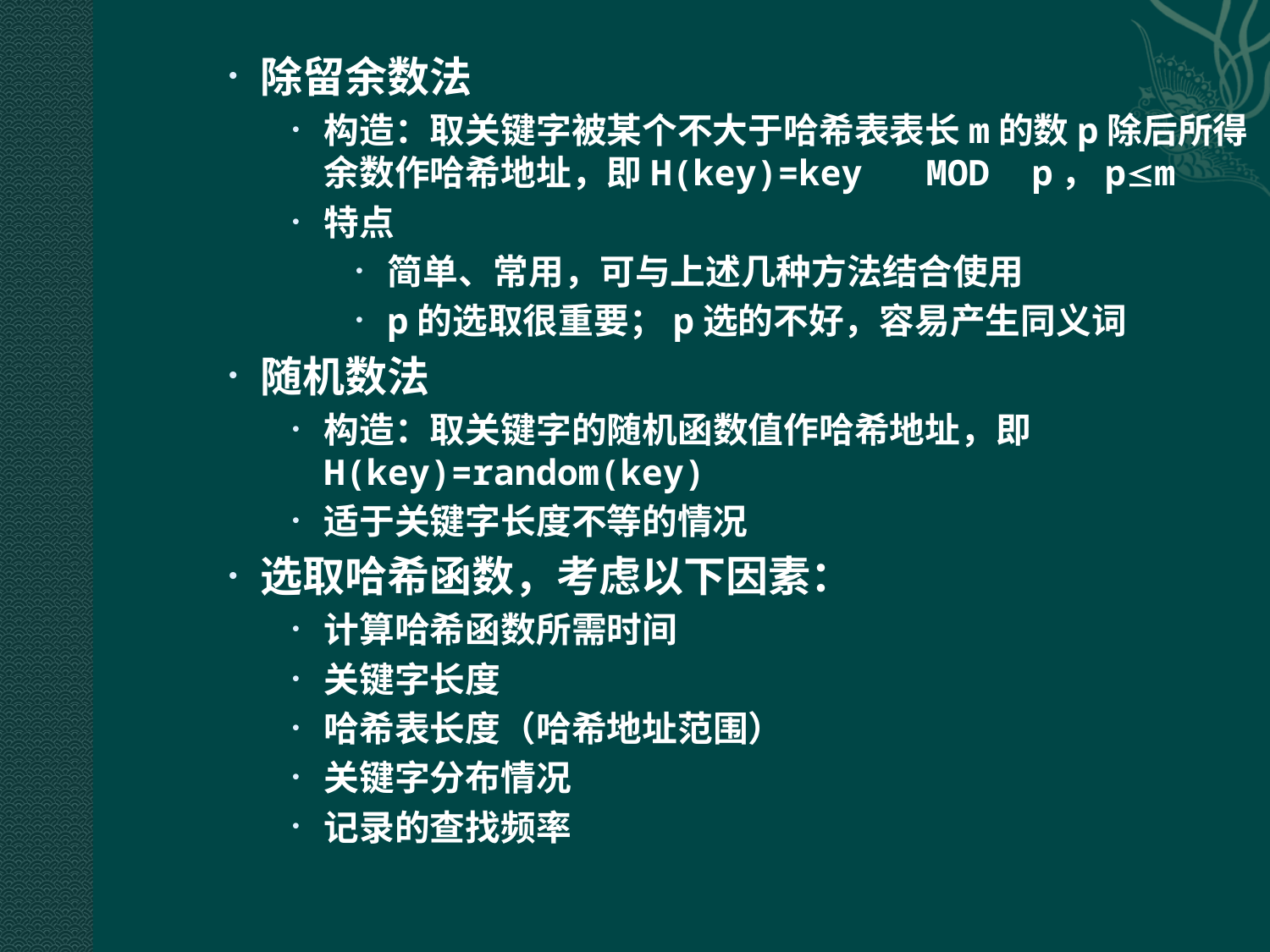

14
除留余数法
构造：取关键字被某个不大于哈希表表长m的数p除后所得余数作哈希地址，即H(key)=key   MOD  p，p≤m
特点
简单、常用，可与上述几种方法结合使用
p的选取很重要；p选的不好，容易产生同义词
随机数法
构造：取关键字的随机函数值作哈希地址，即H(key)=random(key)
适于关键字长度不等的情况
选取哈希函数，考虑以下因素：
计算哈希函数所需时间
关键字长度
哈希表长度（哈希地址范围）
关键字分布情况
记录的查找频率